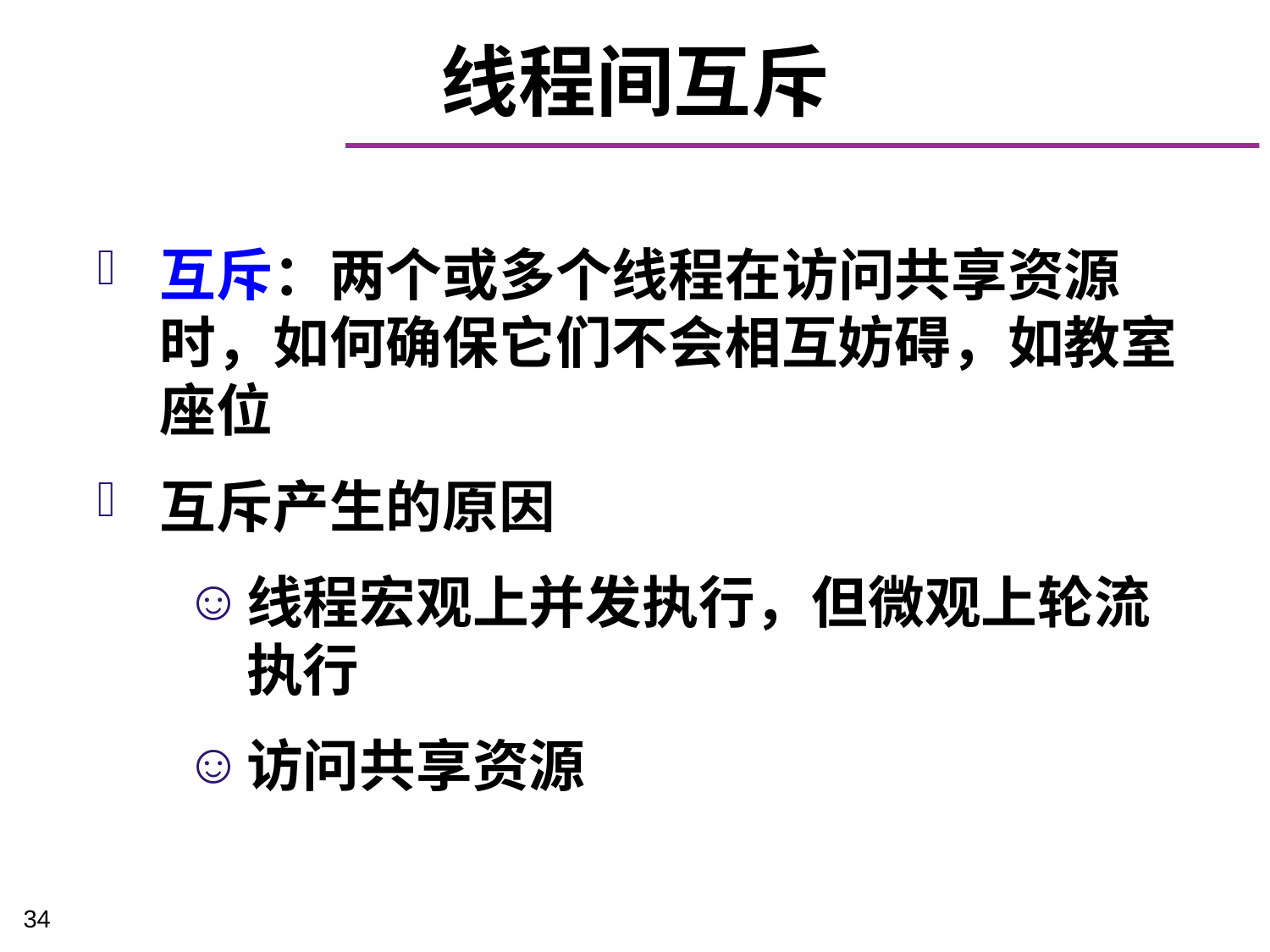

# 线程间互斥
互斥：两个或多个线程在访问共享资源时，如何确保它们不会相互妨碍，如教室座位
互斥产生的原因
线程宏观上并发执行，但微观上轮流执行
访问共享资源
34